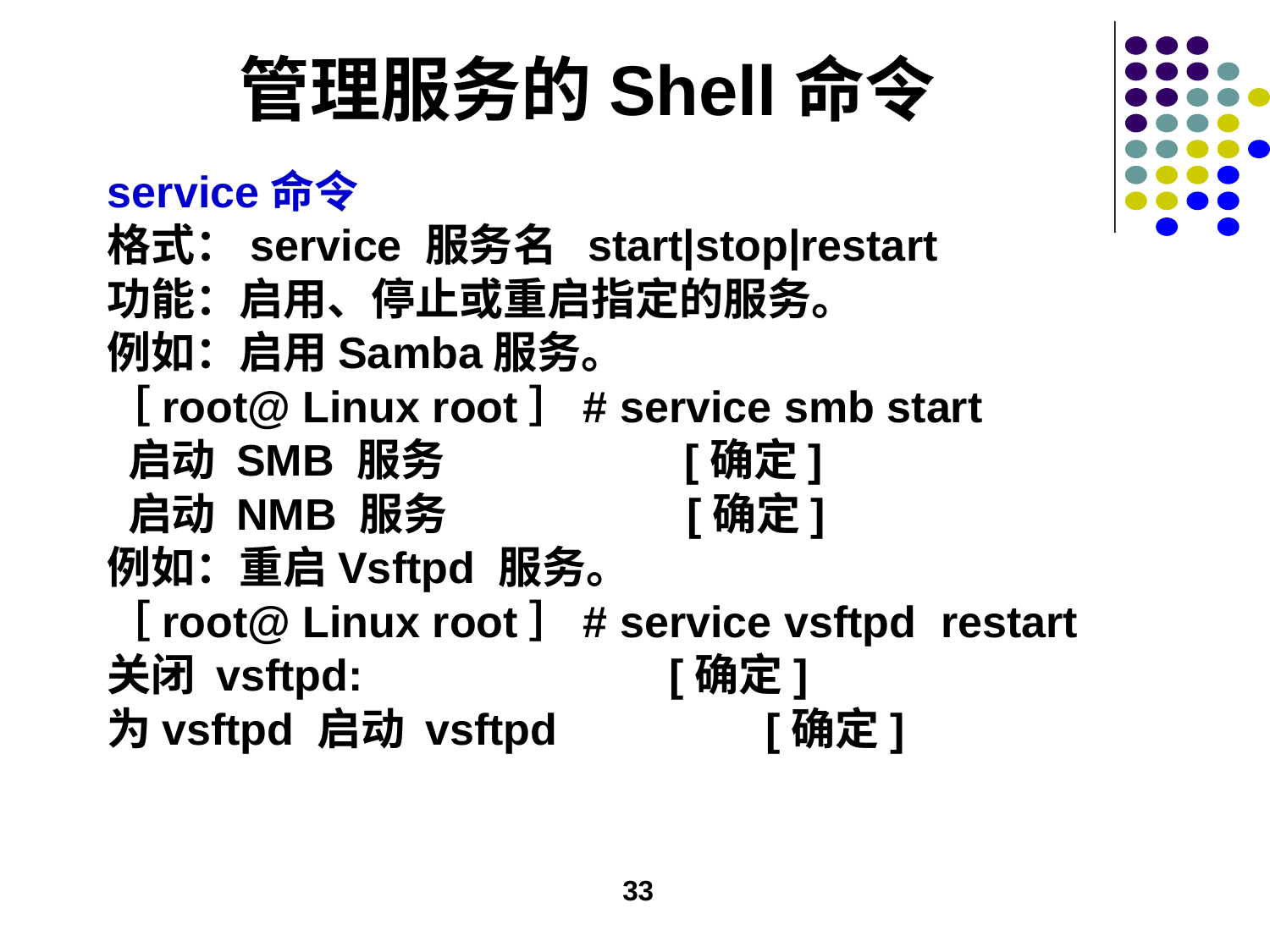

# 管理服务的Shell命令
service命令
格式：service 服务名  start|stop|restart
功能：启用、停止或重启指定的服务。
例如：启用Samba服务。
［root@ Linux root］# service smb start
 启动 SMB 服务                       [确定]
 启动 NMB 服务                       [确定]
例如：重启Vsftpd 服务。
［root@ Linux root］# service vsftpd  restart
关闭 vsftpd:                         [确定]
为vsftpd 启动 vsftpd                 [确定]

33